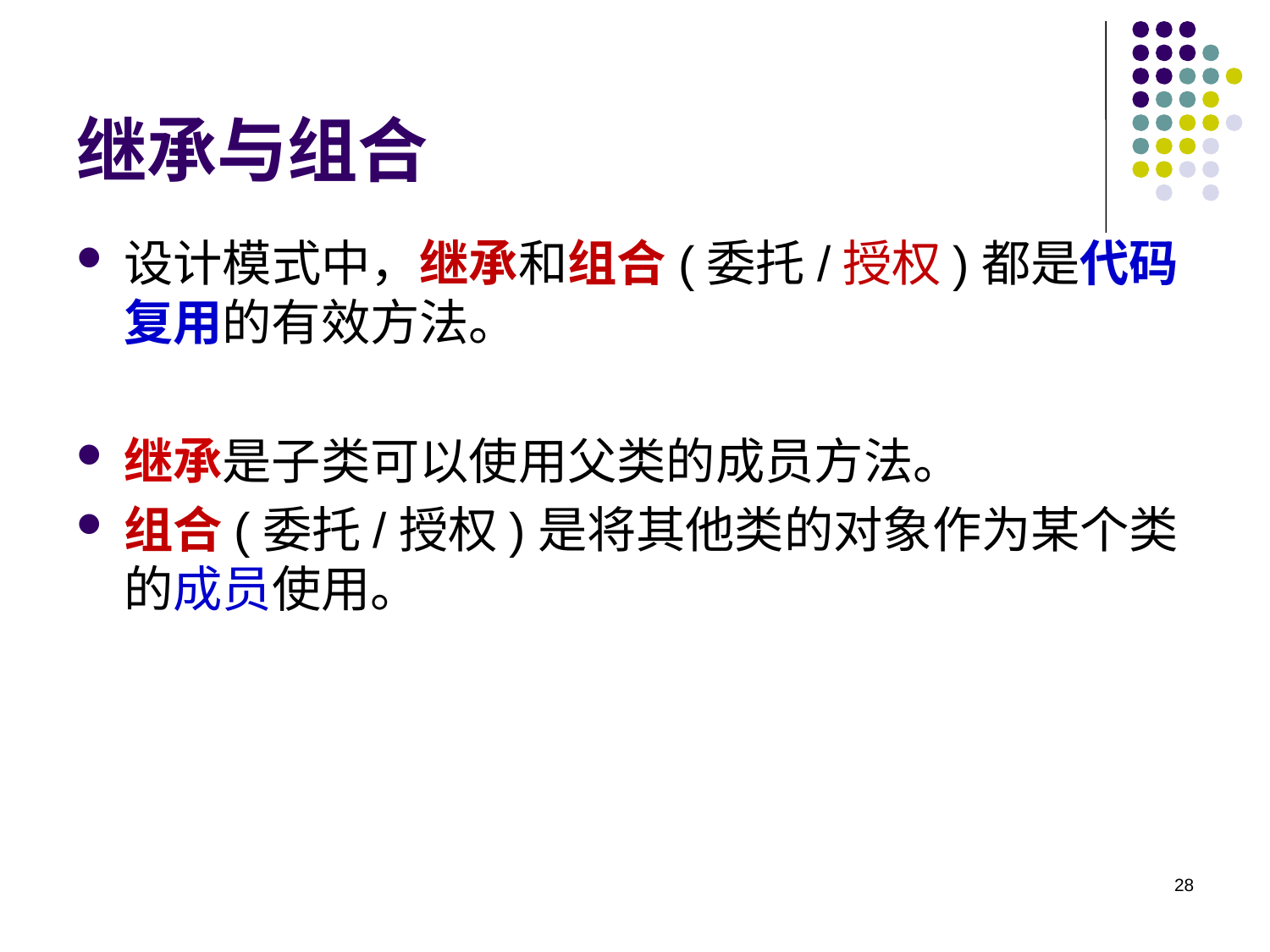

# 继承与组合
设计模式中，继承和组合(委托/授权)都是代码复用的有效方法。

继承是子类可以使用父类的成员方法。
组合(委托/授权)是将其他类的对象作为某个类的成员使用。
28